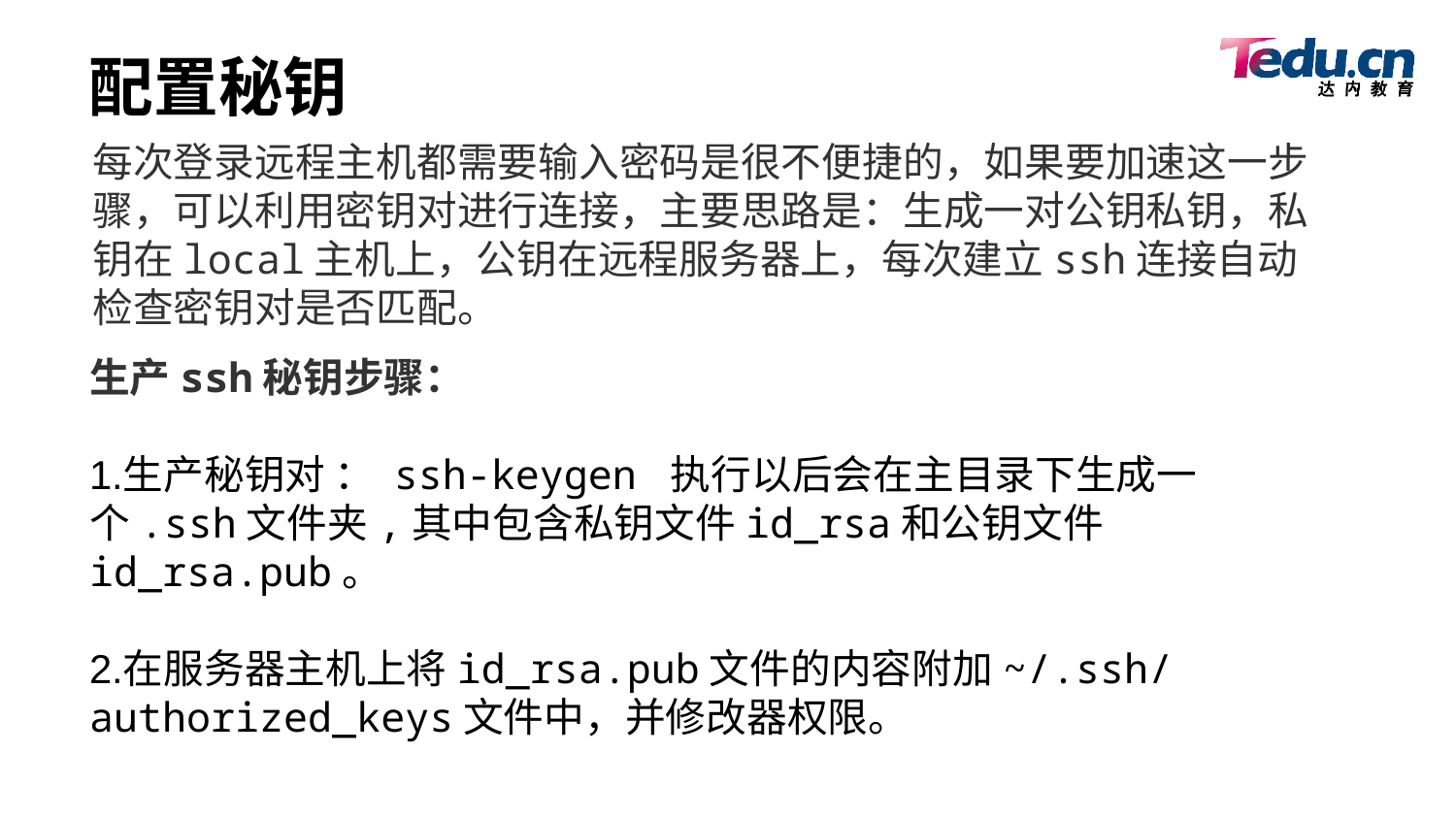

# 配置秘钥
每次登录远程主机都需要输入密码是很不便捷的，如果要加速这一步骤，可以利用密钥对进行连接，主要思路是：生成一对公钥私钥，私钥在local主机上，公钥在远程服务器上，每次建立ssh连接自动检查密钥对是否匹配。

生产ssh秘钥步骤：

生产秘钥对 ： ssh-keygen 执行以后会在主目录下生成一个.ssh文件夹,其中包含私钥文件id_rsa和公钥文件id_rsa.pub。

在服务器主机上将id_rsa.pub文件的内容附加~/.ssh/authorized_keys文件中，并修改器权限。